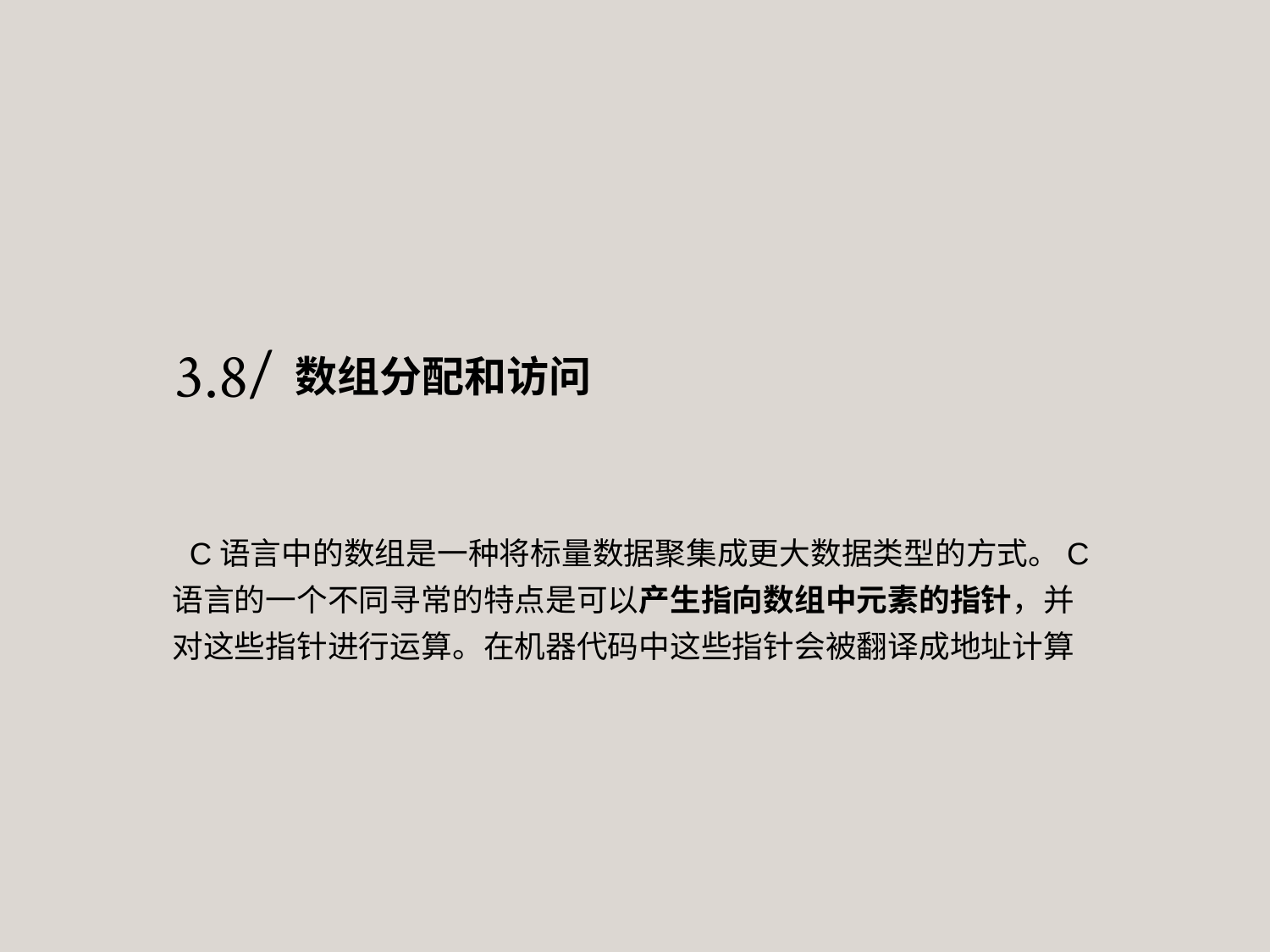

3.8/
数组分配和访问
  C语言中的数组是一种将标量数据聚集成更大数据类型的方式。C语言的一个不同寻常的特点是可以产生指向数组中元素的指针，并对这些指针进行运算。在机器代码中这些指针会被翻译成地址计算